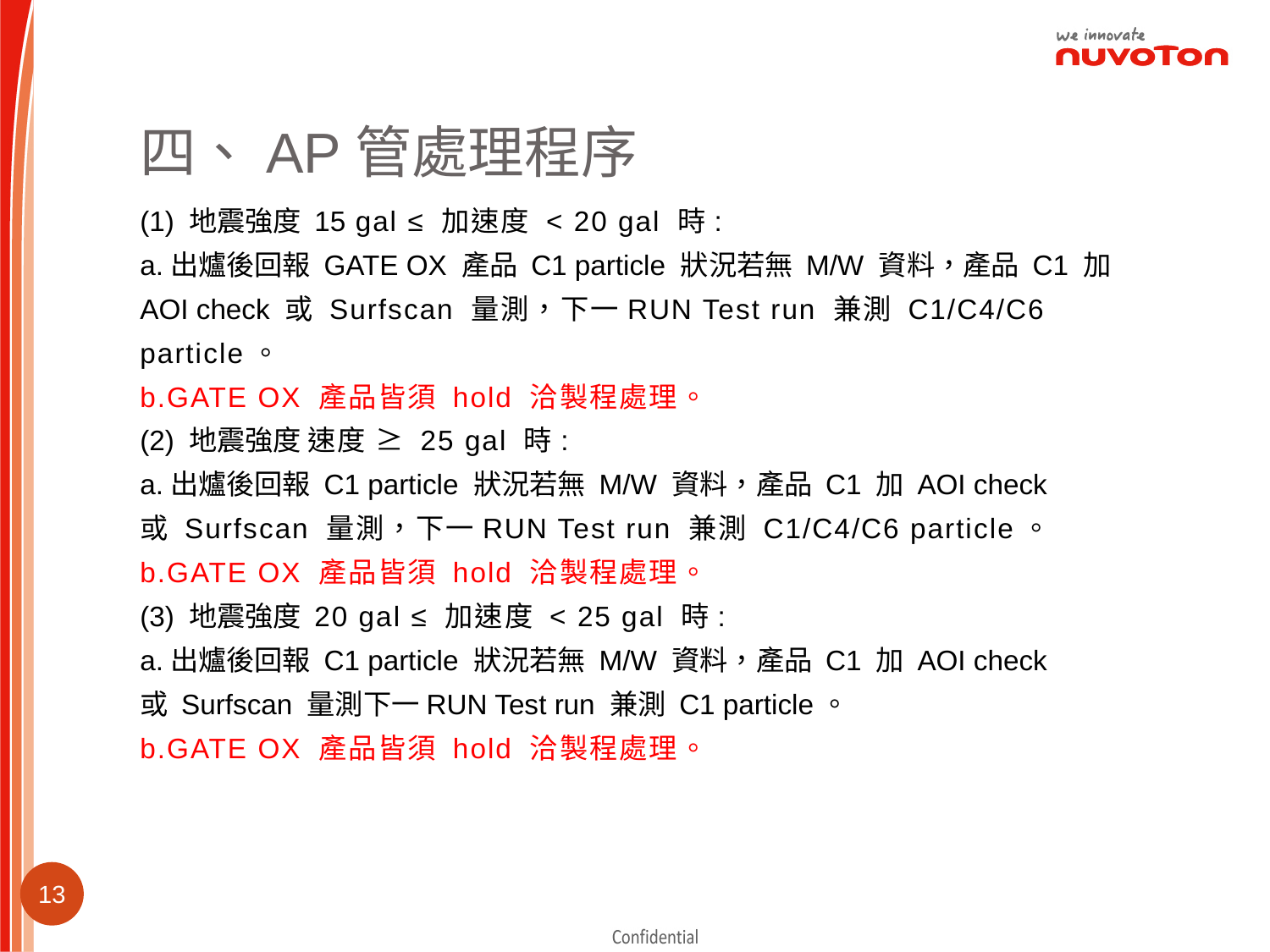

# 四、AP管處理程序
(1) 地震強度 15 gal ≤ 加速度 < 20 gal 時:
a.出爐後回報 GATE OX 產品 C1 particle 狀況若無 M/W 資料，產品 C1 加
AOI check 或 Surfscan 量測，下一RUN Test run 兼測 C1/C4/C6
particle。
b.GATE OX 產品皆須 hold 洽製程處理。
(2) 地震強度 速度 ≥ 25 gal 時:
a.出爐後回報 C1 particle 狀況若無 M/W 資料，產品 C1 加 AOI check
或 Surfscan 量測，下一RUN Test run 兼測 C1/C4/C6 particle。
b.GATE OX 產品皆須 hold 洽製程處理。
(3) 地震強度 20 gal ≤ 加速度 < 25 gal 時:
a.出爐後回報 C1 particle 狀況若無 M/W 資料，產品 C1 加 AOI check
或 Surfscan 量測下一RUN Test run 兼測 C1 particle。
b.GATE OX 產品皆須 hold 洽製程處理。

13